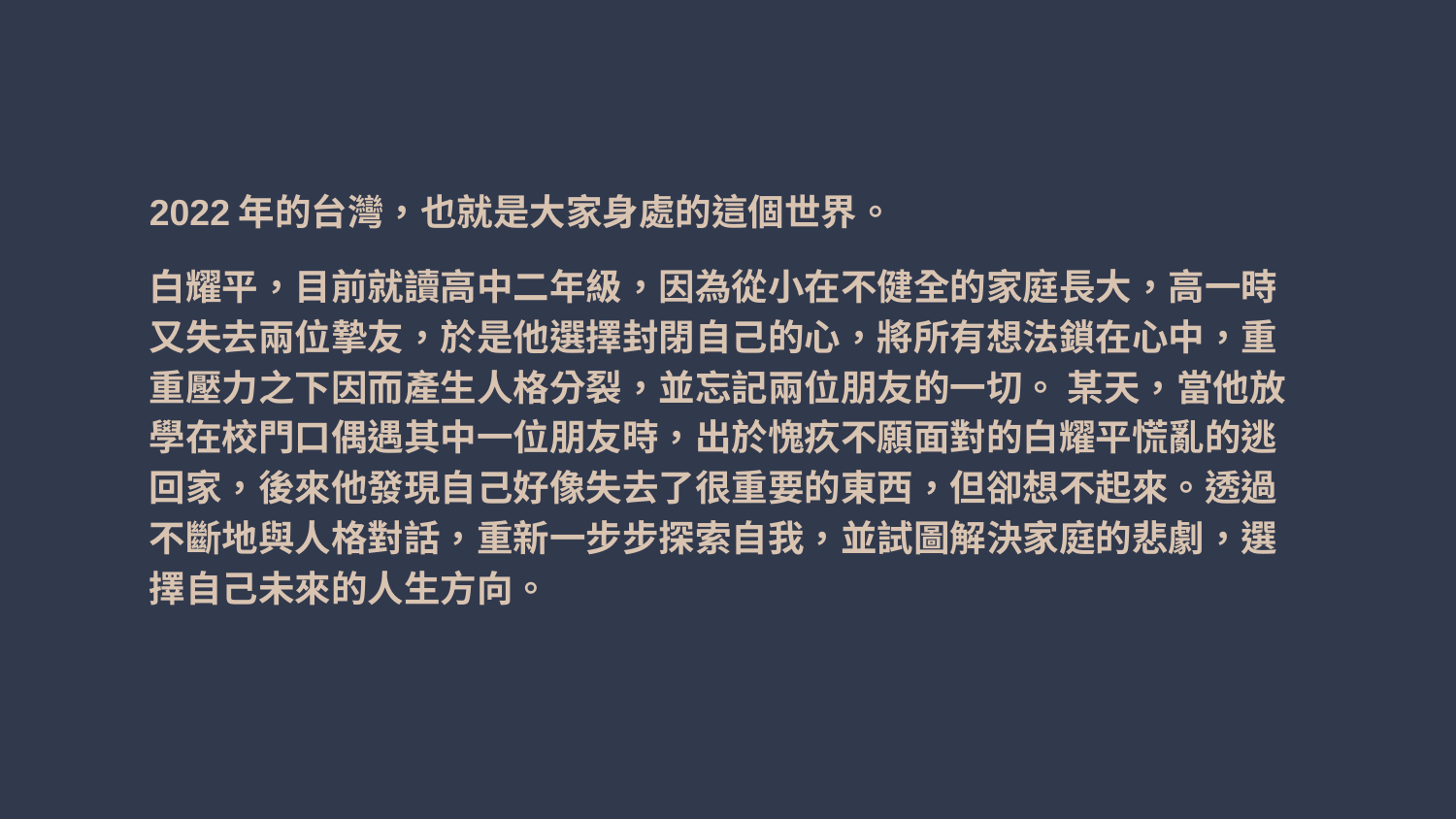

2022年的台灣，也就是大家身處的這個世界。
白耀平，目前就讀高中二年級，因為從小在不健全的家庭長大，高一時又失去兩位摯友，於是他選擇封閉自己的心，將所有想法鎖在心中，重重壓力之下因而產生人格分裂，並忘記兩位朋友的一切。 某天，當他放學在校門口偶遇其中一位朋友時，出於愧疚不願面對的白耀平慌亂的逃回家，後來他發現自己好像失去了很重要的東西，但卻想不起來。透過不斷地與人格對話，重新一步步探索自我，並試圖解決家庭的悲劇，選擇自己未來的人生方向。